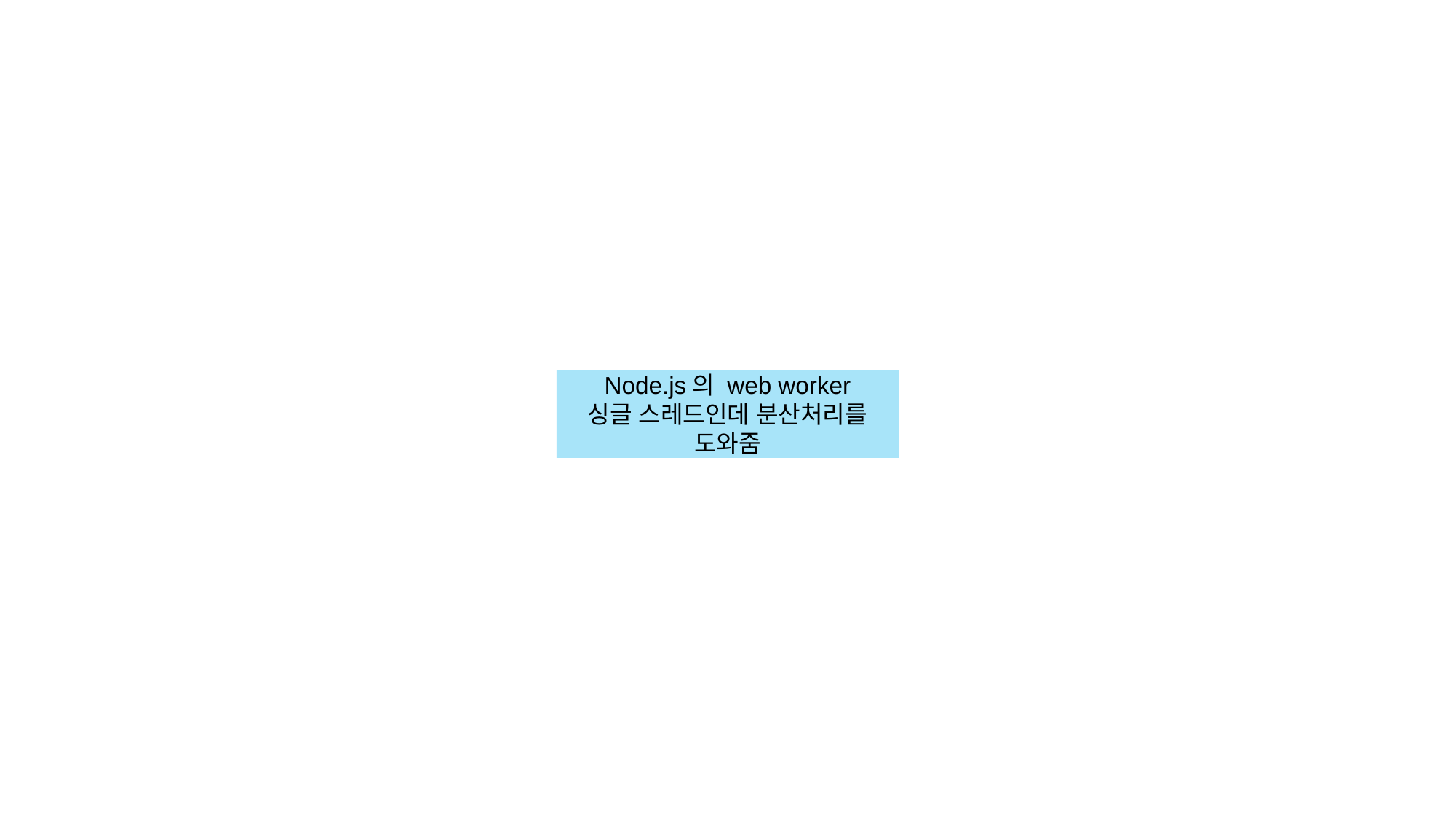

Node.js의 web worker
싱글 스레드인데 분산처리를 도와줌